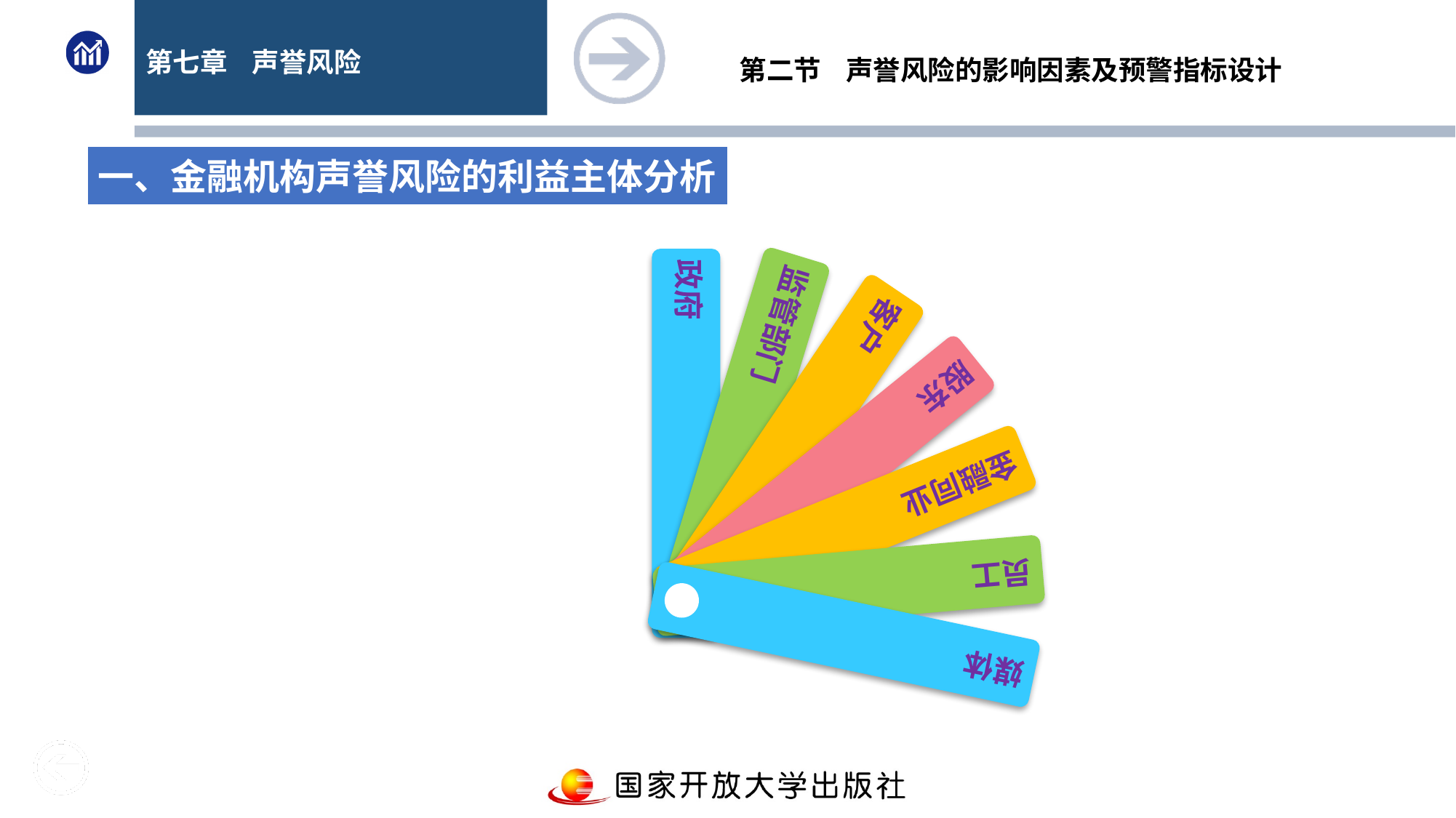

第二节    声誉风险的影响因素及预警指标设计
第七章    声誉风险
一、金融机构声誉风险的利益主体分析
监管部门
政府
客户
股东
金融同业
员工
媒体